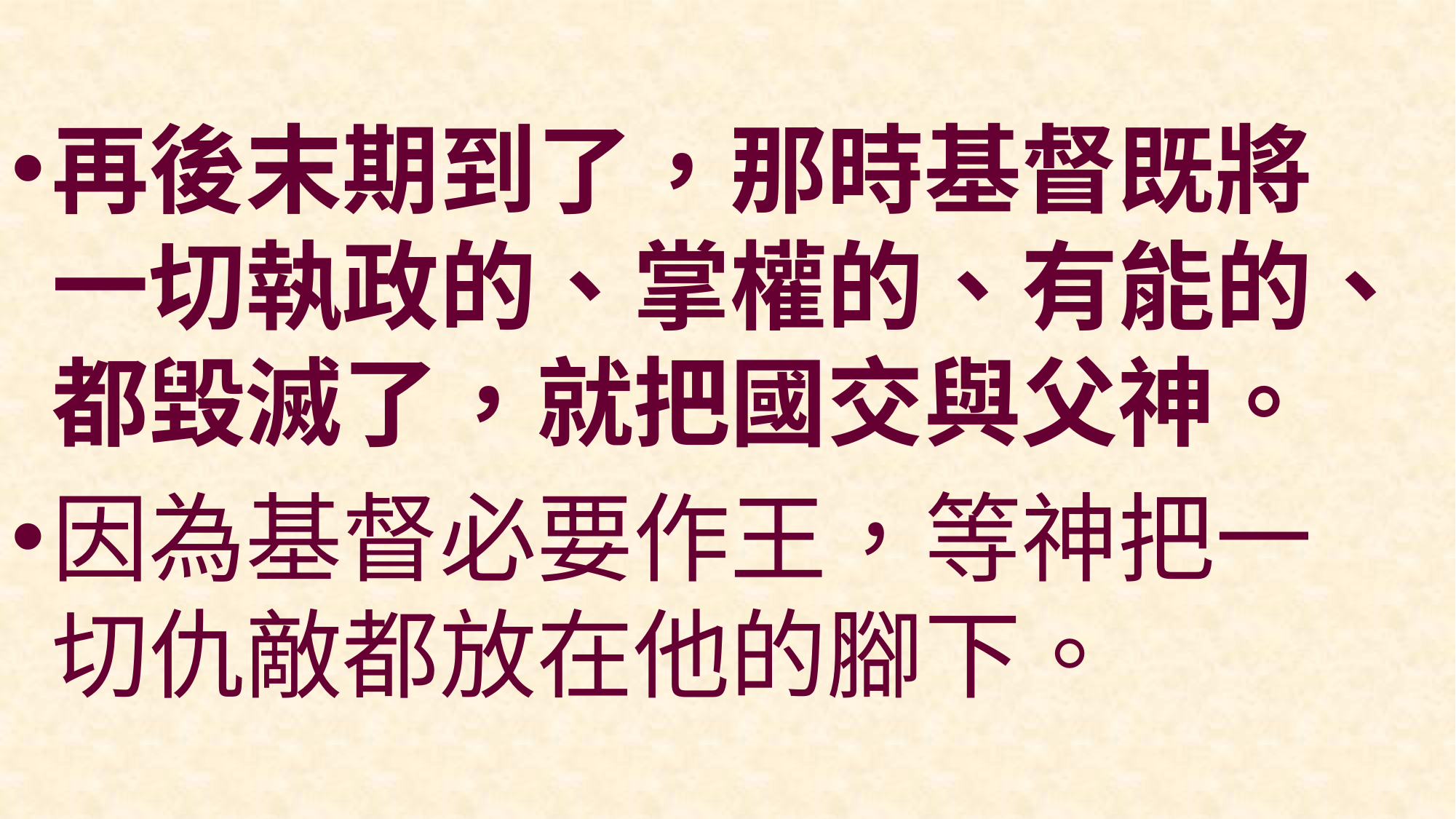

再後末期到了，那時基督既將一切執政的、掌權的、有能的、都毀滅了，就把國交與父神。
因為基督必要作王，等神把一切仇敵都放在他的腳下。